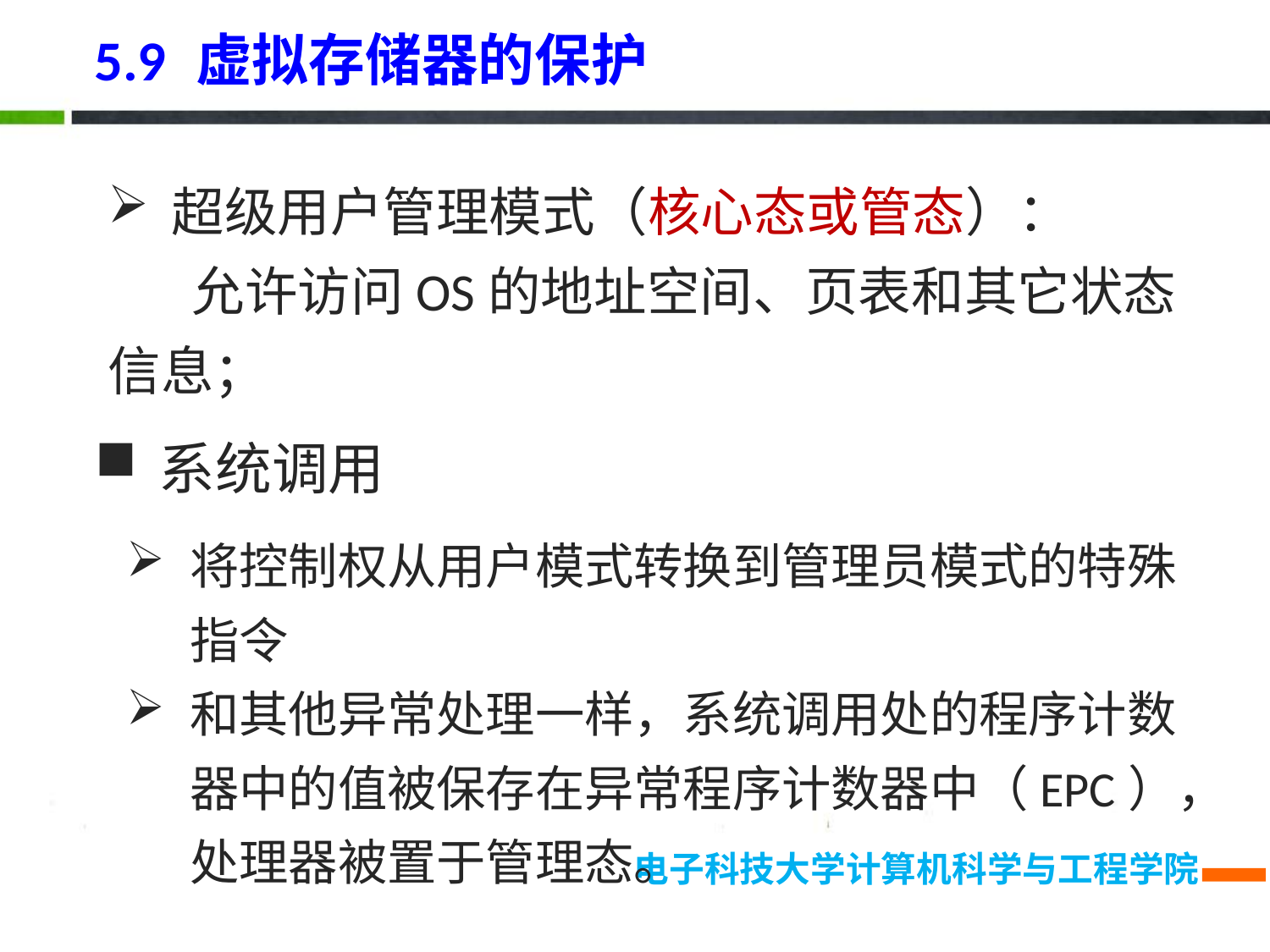

5.9 虚拟存储器的保护
超级用户管理模式（核心态或管态）：
      允许访问OS的地址空间、页表和其它状态信息；
系统调用
将控制权从用户模式转换到管理员模式的特殊指令
和其他异常处理一样，系统调用处的程序计数器中的值被保存在异常程序计数器中（EPC），处理器被置于管理态。
77